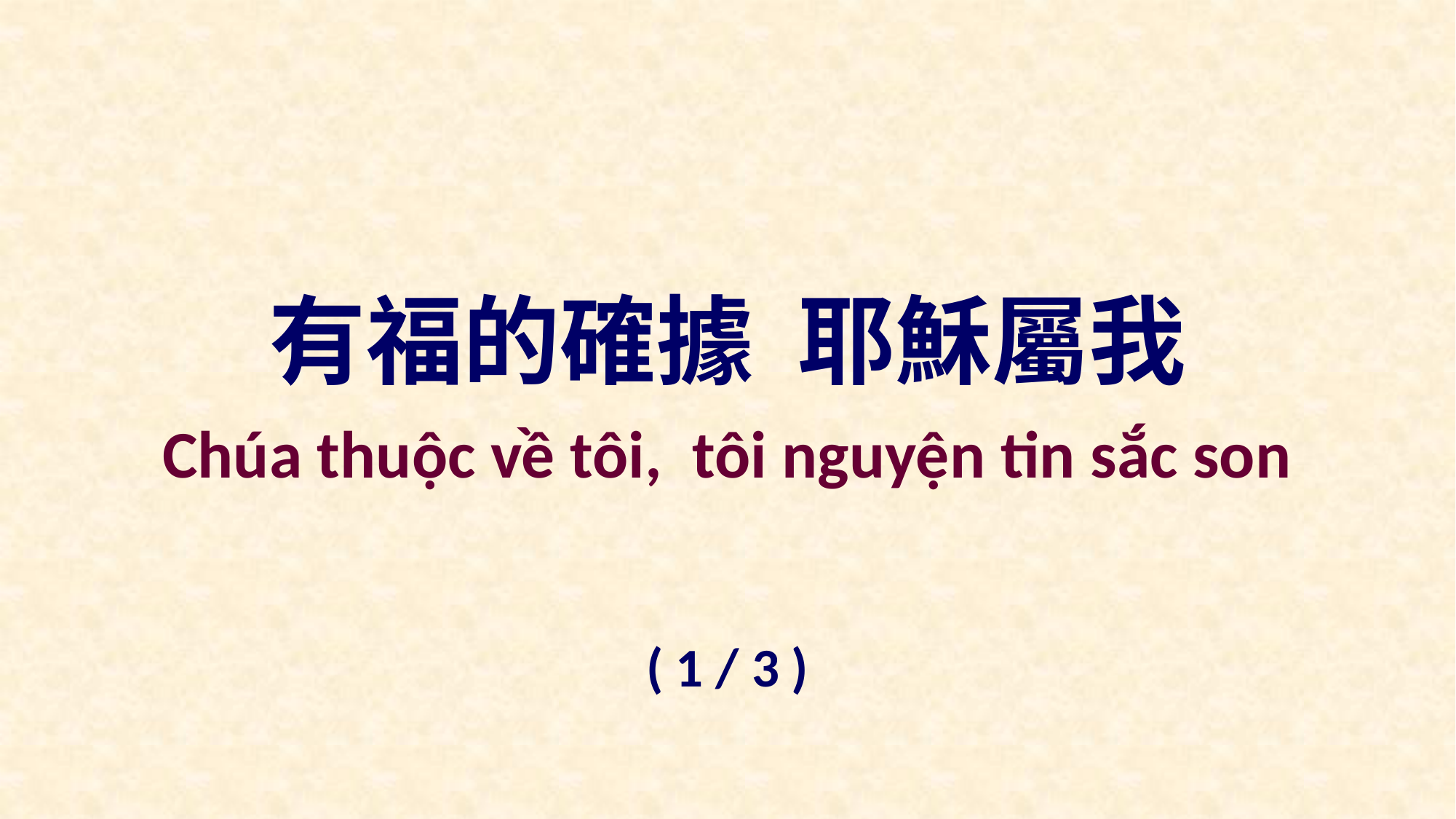

有福的確據  耶穌屬我
Chúa thuộc về tôi,  tôi nguyện tin sắc son
( 1 / 3 )